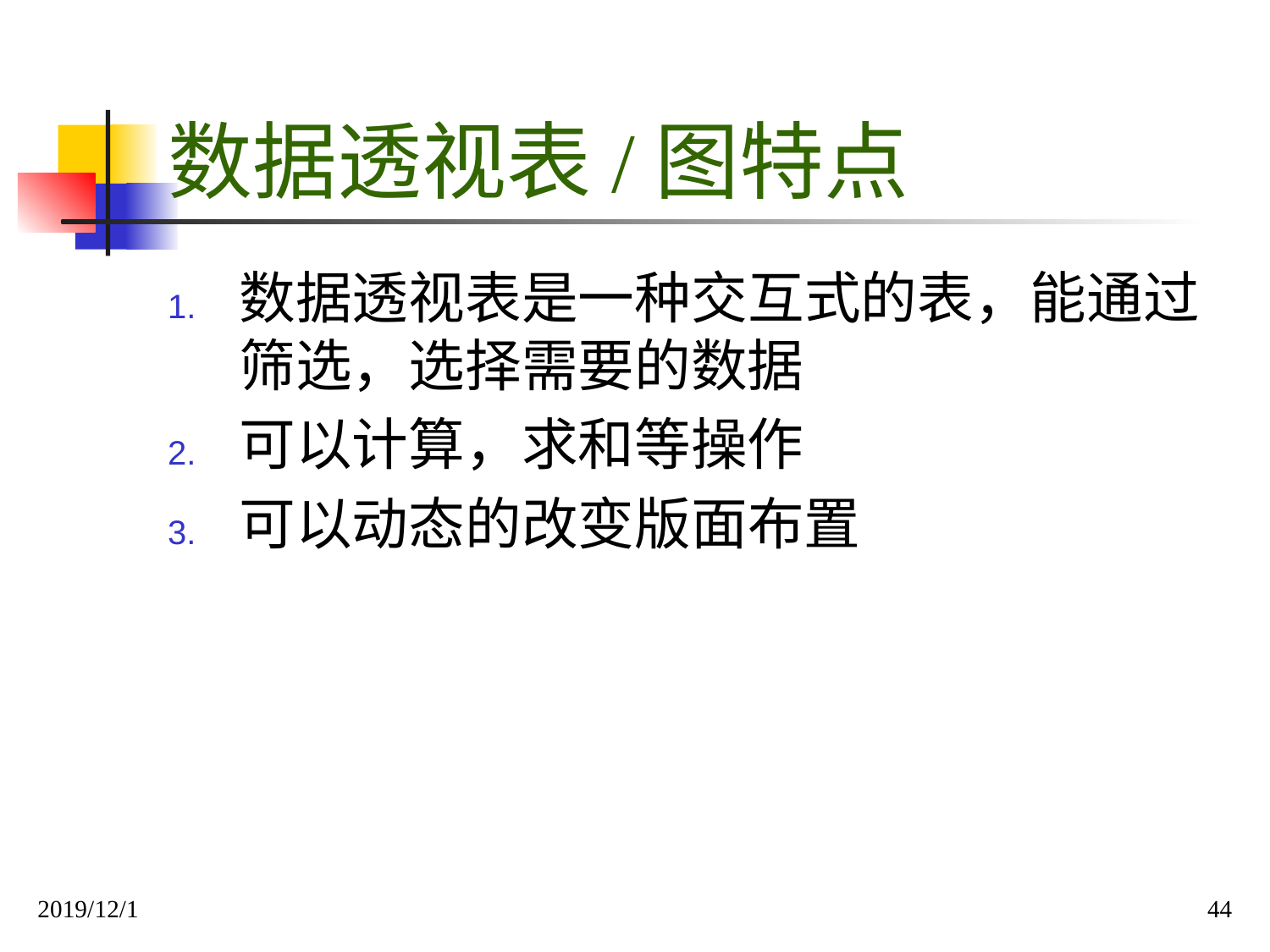

# 数据透视表/图特点
数据透视表是一种交互式的表，能通过筛选，选择需要的数据
可以计算，求和等操作
可以动态的改变版面布置
2019/12/1
44